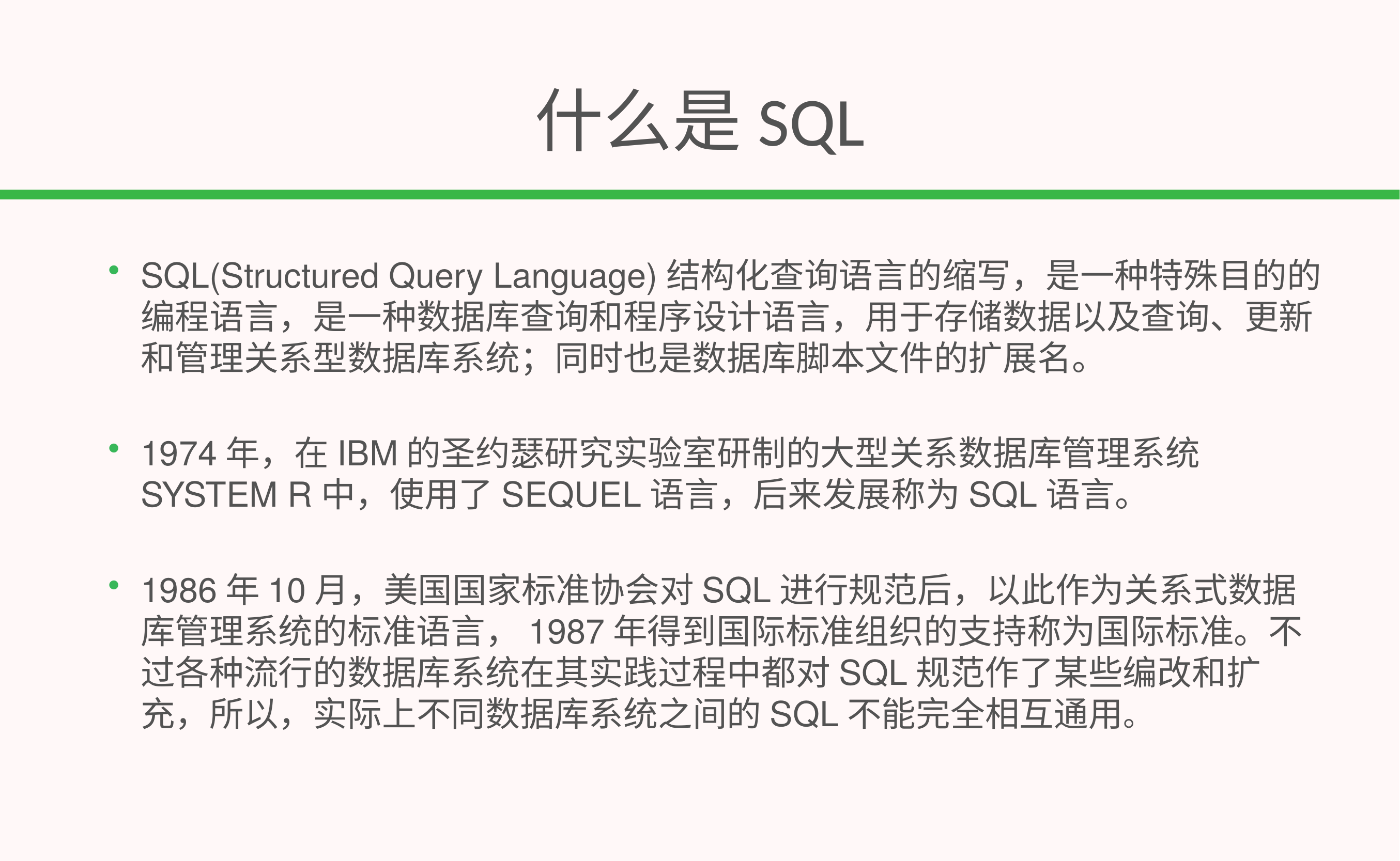

# 什么是SQL
SQL(Structured Query Language)结构化查询语言的缩写，是一种特殊目的的编程语言，是一种数据库查询和程序设计语言，用于存储数据以及查询、更新和管理关系型数据库系统；同时也是数据库脚本文件的扩展名。

1974年，在IBM的圣约瑟研究实验室研制的大型关系数据库管理系统SYSTEM R中，使用了SEQUEL语言，后来发展称为SQL语言。

1986年10月，美国国家标准协会对SQL进行规范后，以此作为关系式数据库管理系统的标准语言，1987年得到国际标准组织的支持称为国际标准。不过各种流行的数据库系统在其实践过程中都对SQL规范作了某些编改和扩充，所以，实际上不同数据库系统之间的SQL不能完全相互通用。